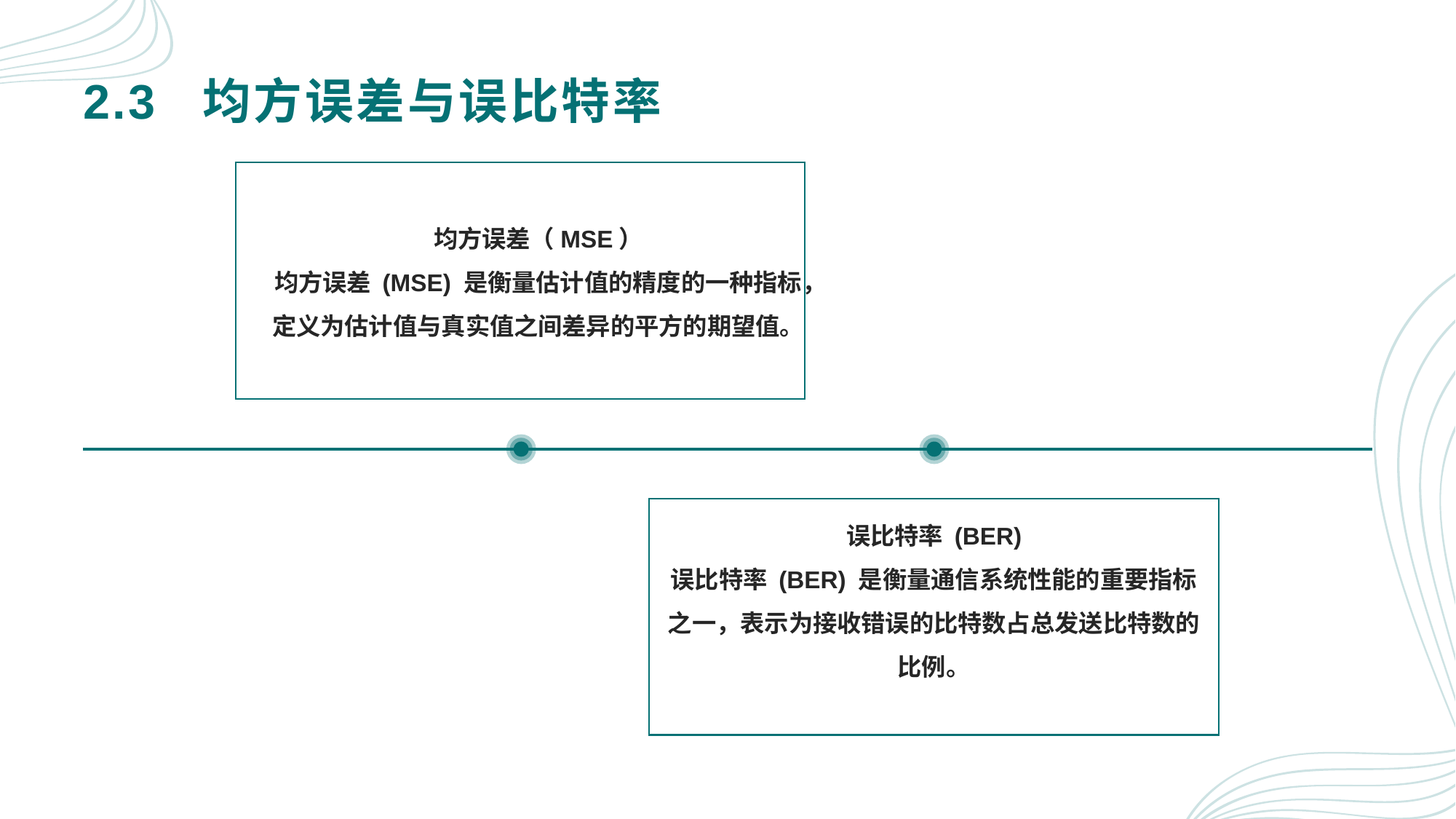

# 2.3  均方误差与误比特率

均方误差（MSE）
均方误差 (MSE) 是衡量估计值的精度的一种指标，定义为估计值与真实值之间差异的平方的期望值。

误比特率 (BER)
误比特率 (BER) 是衡量通信系统性能的重要指标之一，表示为接收错误的比特数占总发送比特数的比例。